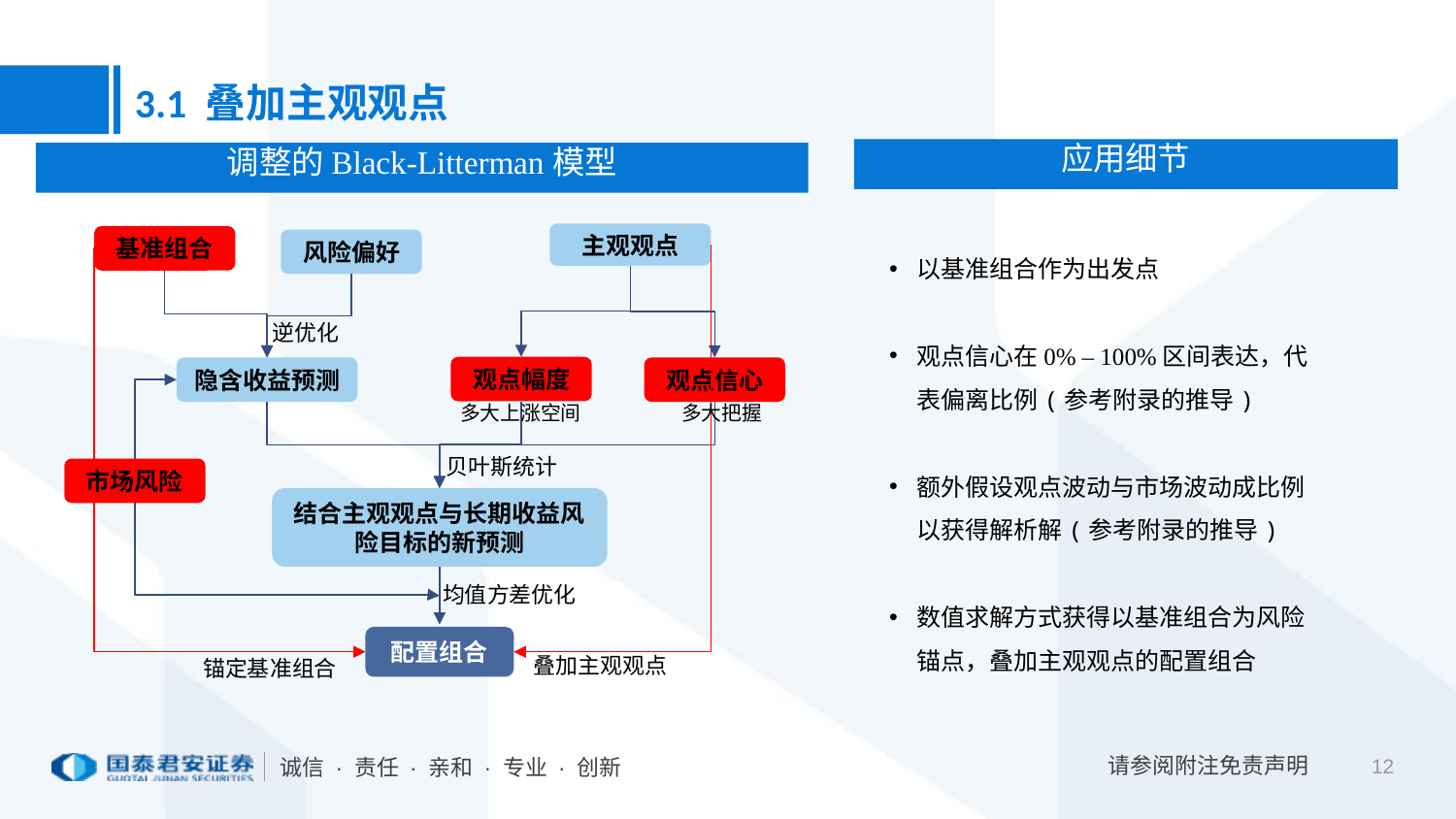

3.1 叠加主观观点
应用细节

调整的Black-Litterman模型

主观观点
基准组合
风险偏好
以基准组合作为出发点

观点信心在0% – 100%区间表达，代表偏离比例(参考附录的推导)

额外假设观点波动与市场波动成比例以获得解析解(参考附录的推导)

数值求解方式获得以基准组合为风险锚点，叠加主观观点的配置组合
逆优化
观点幅度
观点信心
隐含收益预测
多大把握
多大上涨空间
贝叶斯统计
市场风险
结合主观观点与长期收益风险目标的新预测
均值方差优化
配置组合
叠加主观观点
锚定基准组合